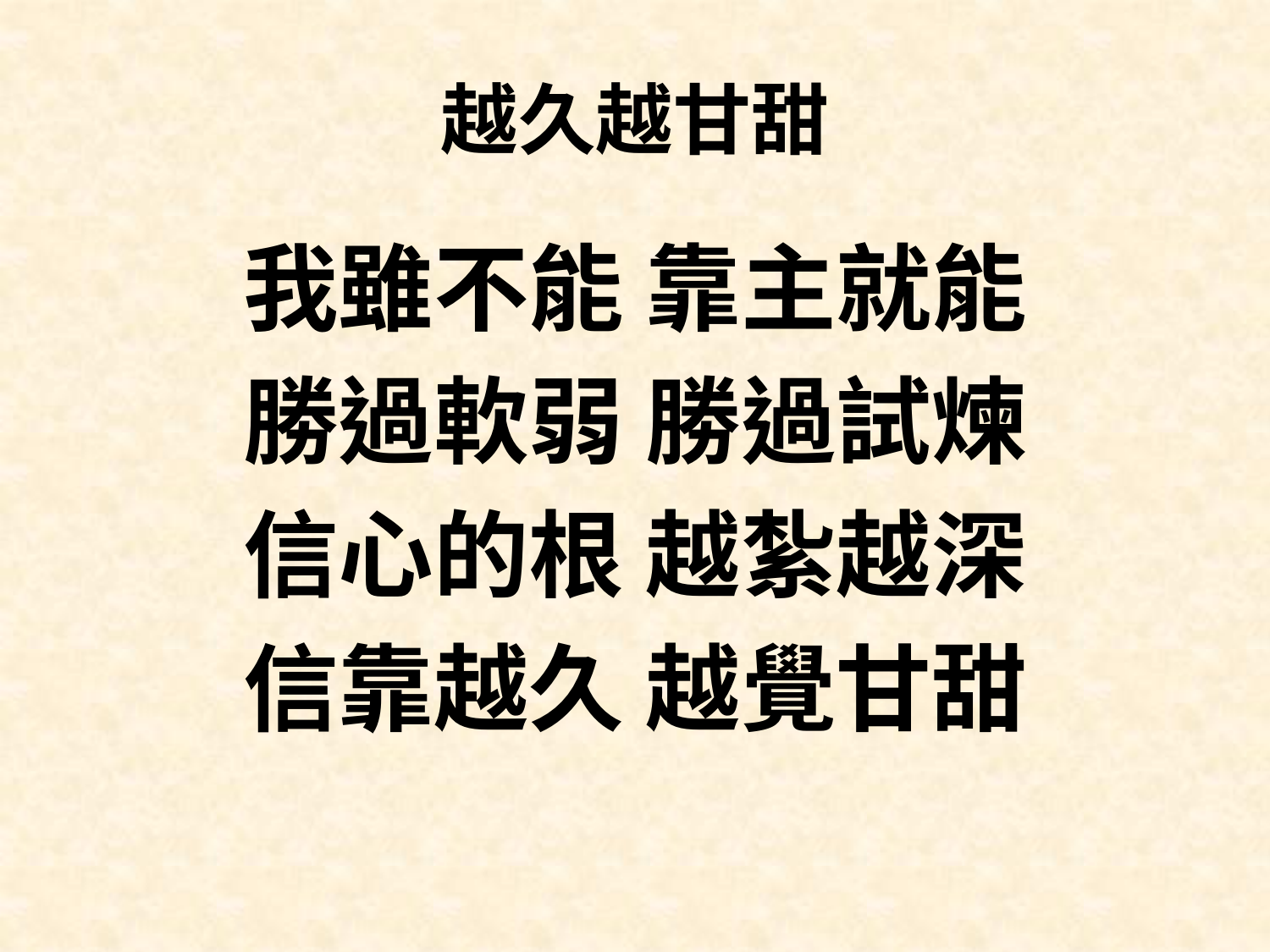

# 越久越甘甜
我雖不能 靠主就能
勝過軟弱 勝過試煉
信心的根 越紮越深
信靠越久 越覺甘甜